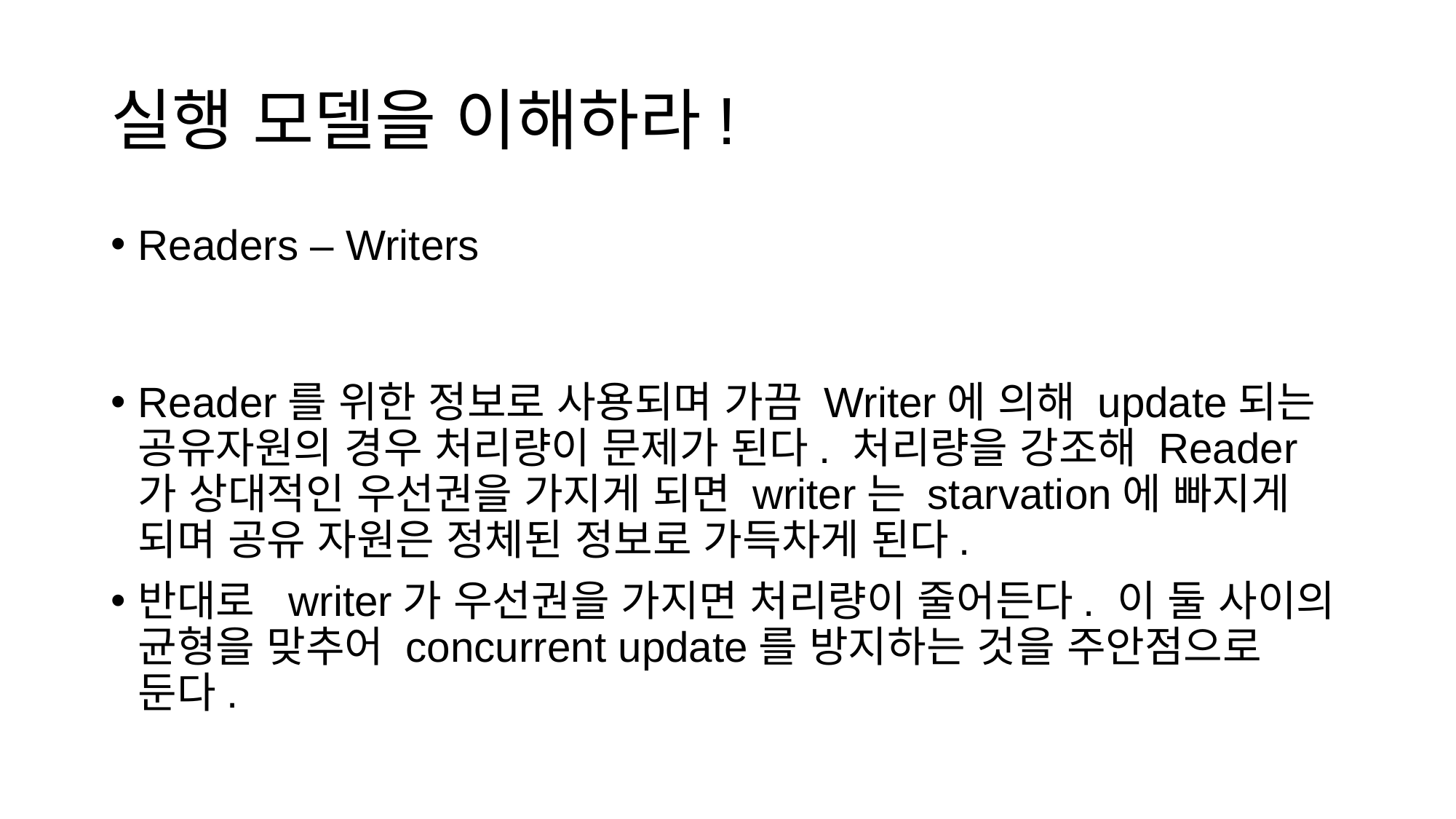

# 실행 모델을 이해하라!
Readers – Writers
Reader를 위한 정보로 사용되며 가끔 Writer에 의해 update되는 공유자원의 경우 처리량이 문제가 된다. 처리량을 강조해 Reader가 상대적인 우선권을 가지게 되면 writer는 starvation에 빠지게 되며 공유 자원은 정체된 정보로 가득차게 된다.
반대로  writer가 우선권을 가지면 처리량이 줄어든다. 이 둘 사이의 균형을 맞추어 concurrent update를 방지하는 것을 주안점으로 둔다.